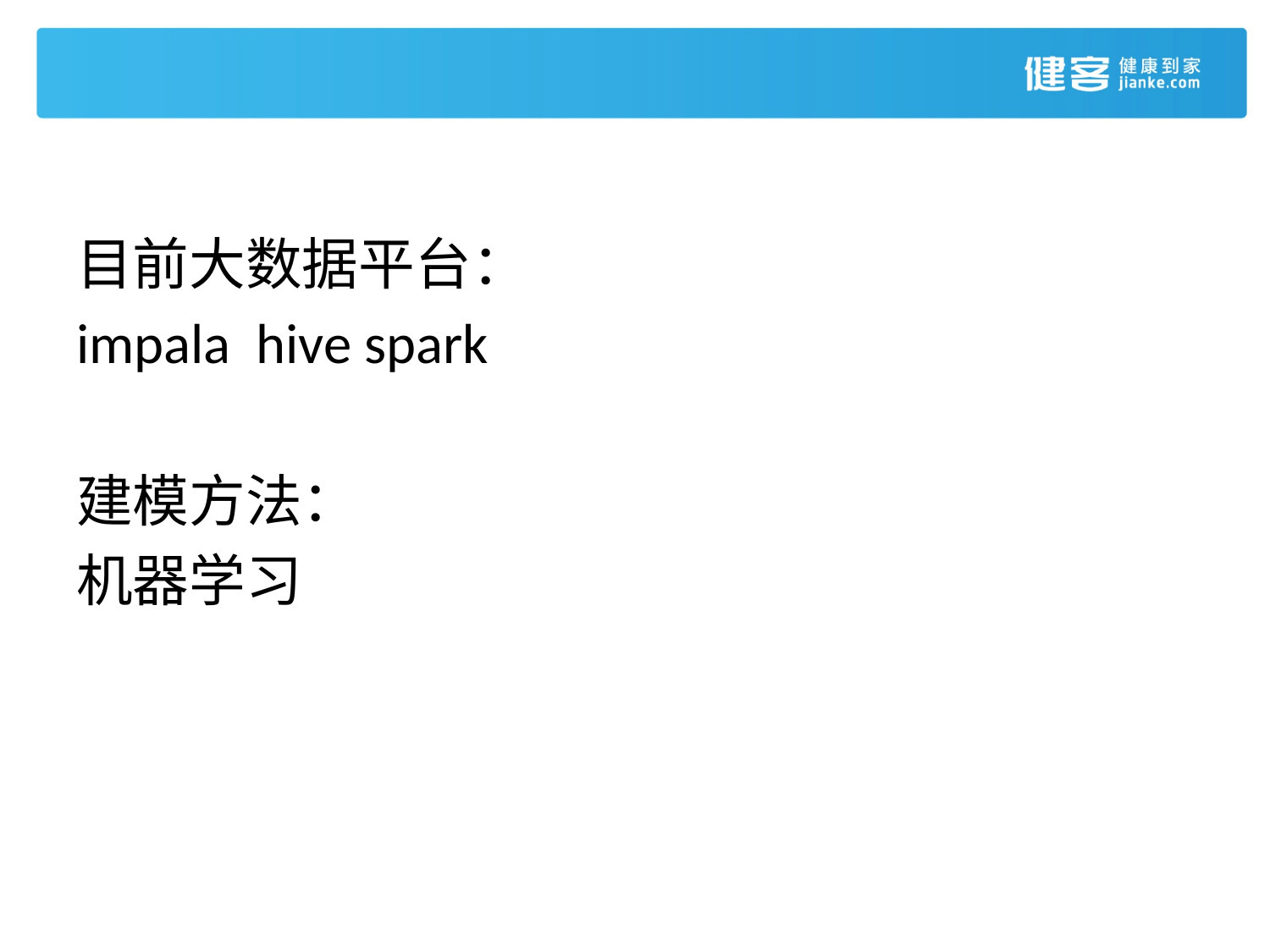

#
目前大数据平台：
impala  hive spark

建模方法：
机器学习